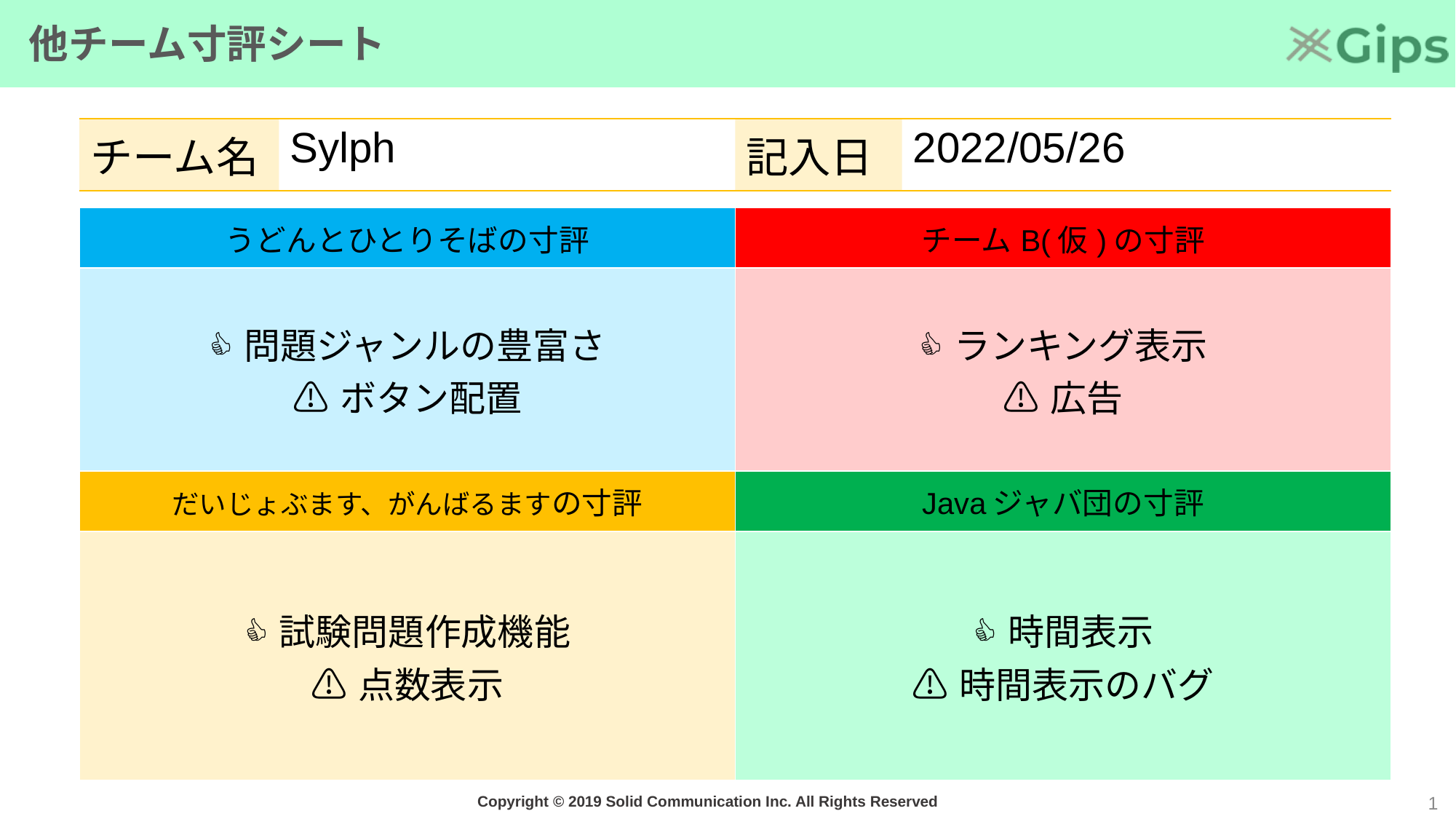

# 他チーム寸評シート
| チーム名 | Sylph | 記入日 | 2022/05/26 |
| --- | --- | --- | --- |
| うどんとひとりそばの寸評 | チームB(仮)の寸評 |
| --- | --- |
| 👍問題ジャンルの豊富さ ⚠ボタン配置 | 👍ランキング表示 ⚠広告 |
| だいじょぶます、がんばるますの寸評 | Javaジャバ団の寸評 |
| 👍試験問題作成機能 ⚠点数表示 | 👍時間表示 ⚠時間表示のバグ |
1